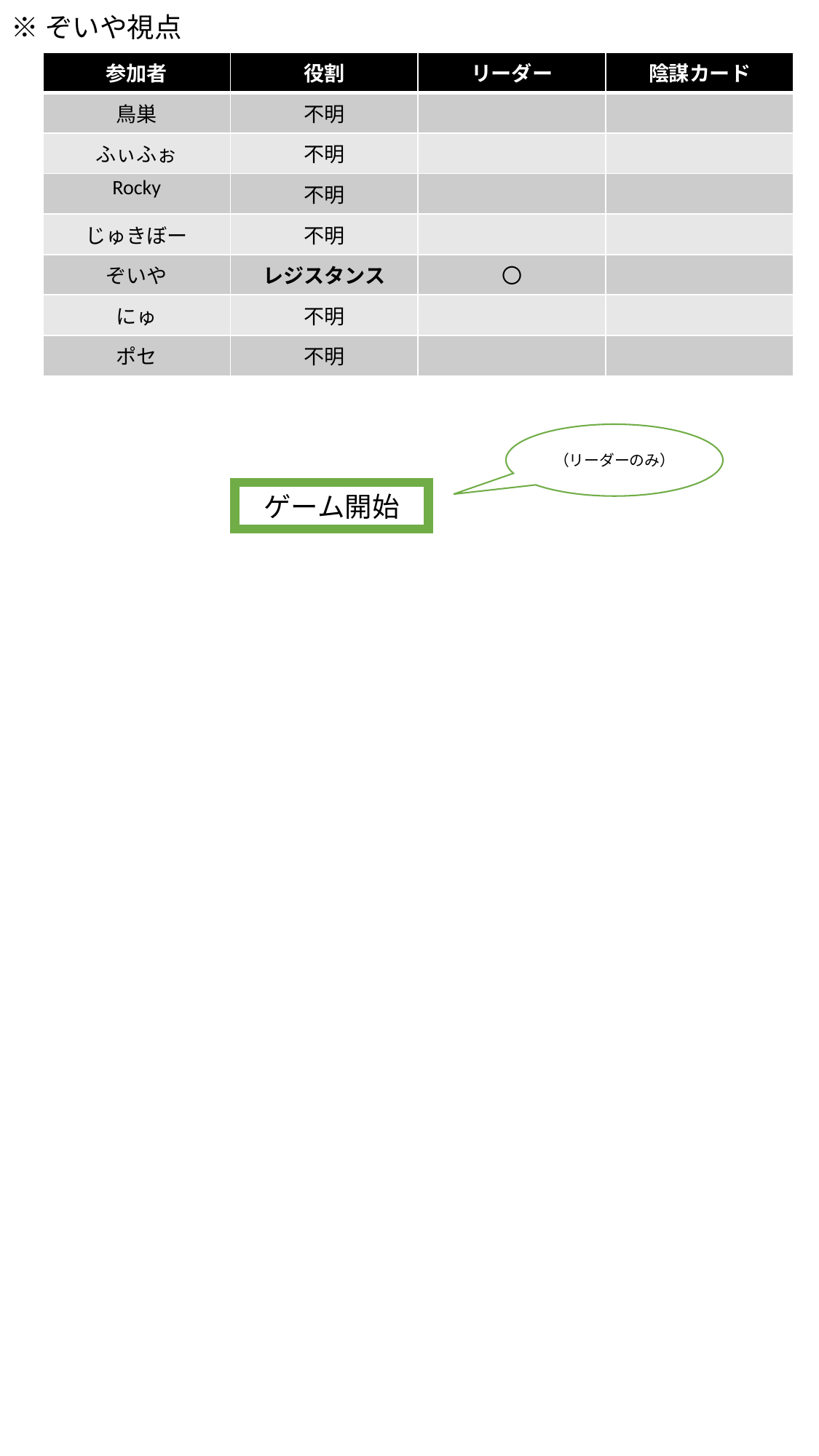

※ぞいや視点
| 参加者 | 役割 | リーダー | 陰謀カード |
| --- | --- | --- | --- |
| 鳥巣 | 不明 |  |  |
| ふぃふぉ | 不明 |  |  |
| Rocky | 不明 |  |  |
| じゅきぼー | 不明 |  |  |
| ぞいや | レジスタンス | 〇 |  |
| にゅ | 不明 |  |  |
| ポセ | 不明 |  |  |
（リーダーのみ）
ゲーム開始